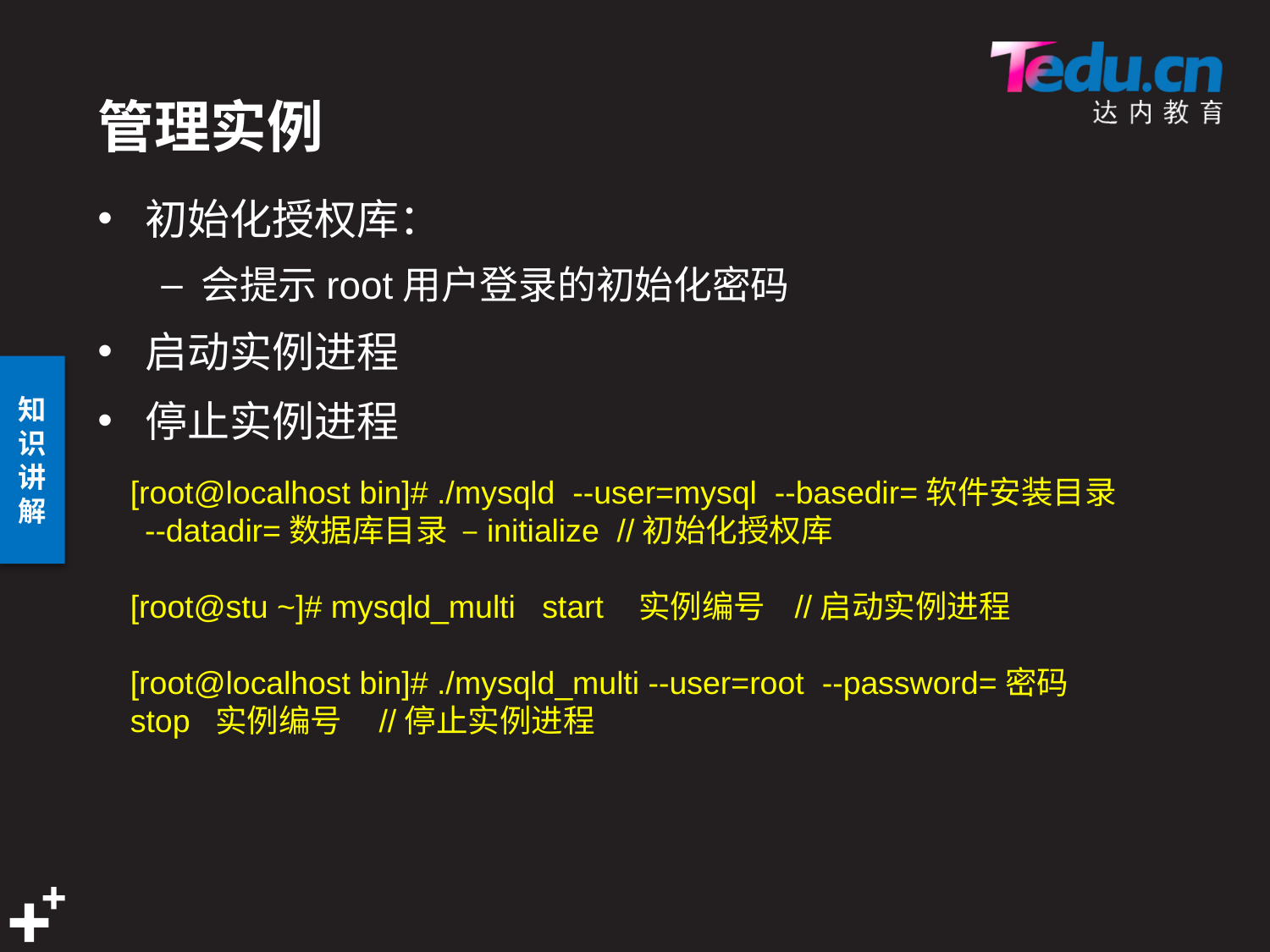

# 管理实例
初始化授权库：
会提示root用户登录的初始化密码
启动实例进程
停止实例进程
[root@localhost bin]# ./mysqld  --user=mysql  --basedir=软件安装目录 --datadir=数据库目录  –initialize  //初始化授权库

[root@stu ~]# mysqld_multi   start   实例编号   //启动实例进程

[root@localhost bin]# ./mysqld_multi --user=root  --password=密码  stop  实例编号    //停止实例进程